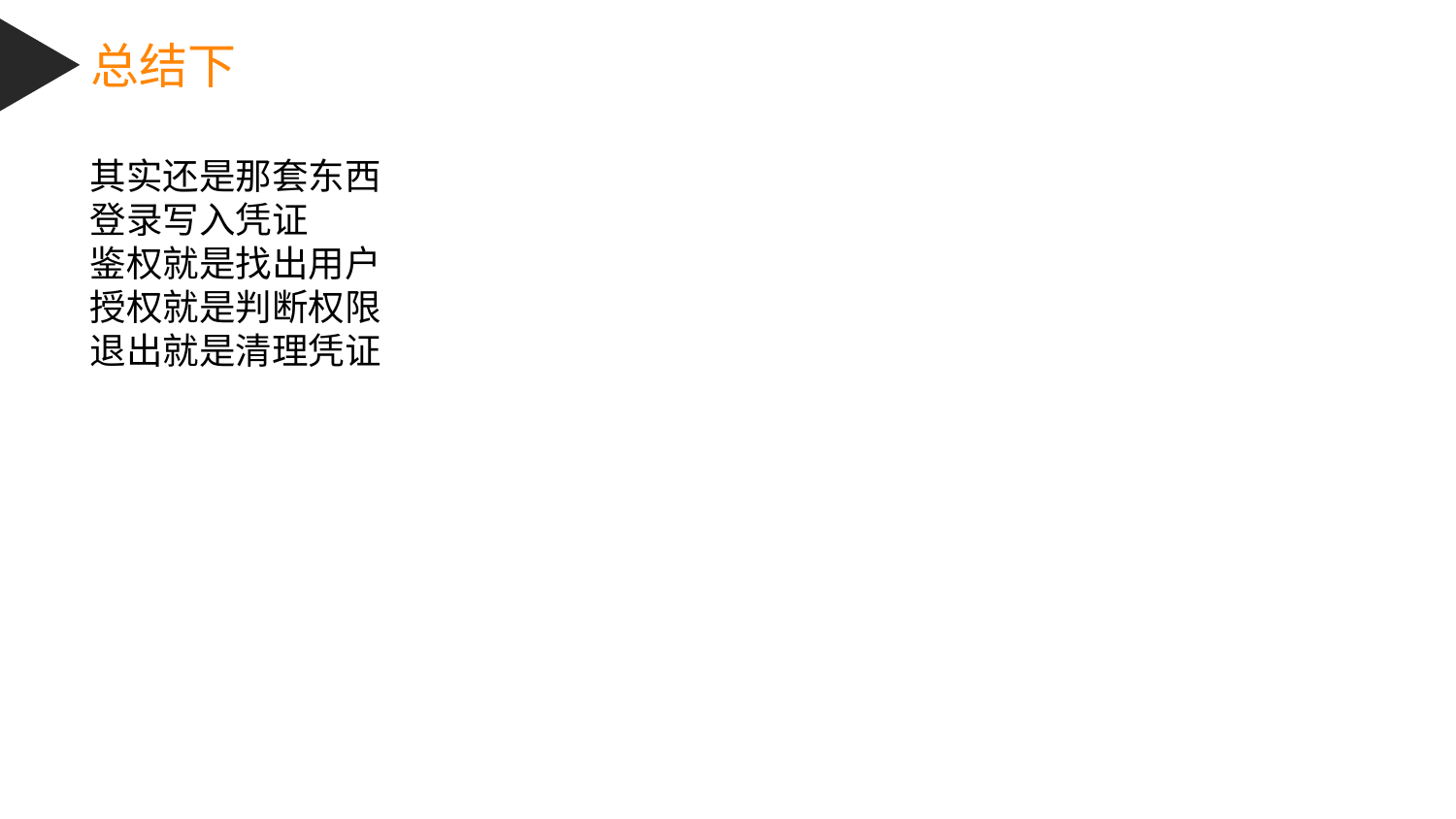

总结下
其实还是那套东西
登录写入凭证
鉴权就是找出用户
授权就是判断权限
退出就是清理凭证